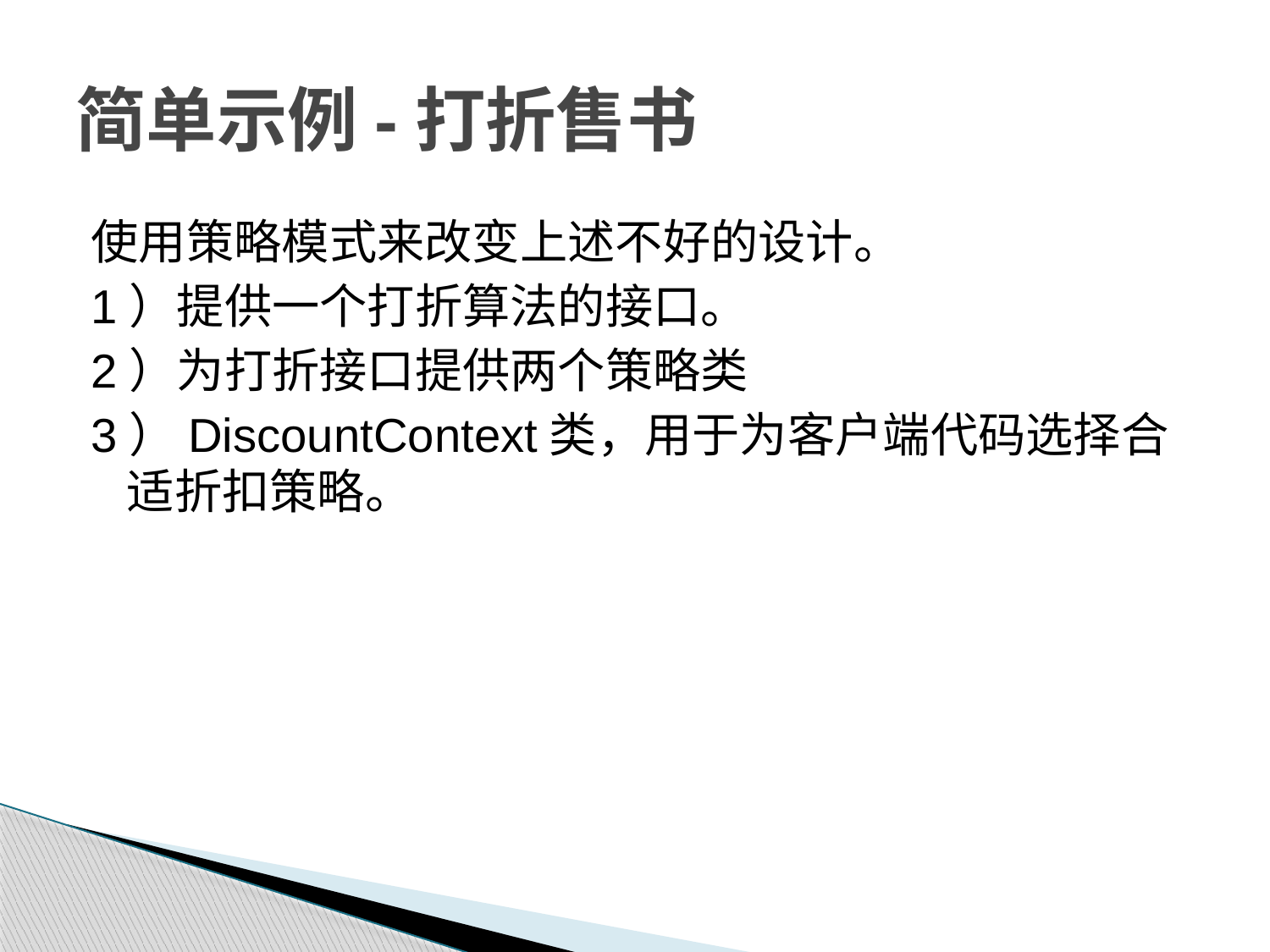

# 简单示例-打折售书
使用策略模式来改变上述不好的设计。
1）提供一个打折算法的接口。
2）为打折接口提供两个策略类
3）DiscountContext类，用于为客户端代码选择合适折扣策略。